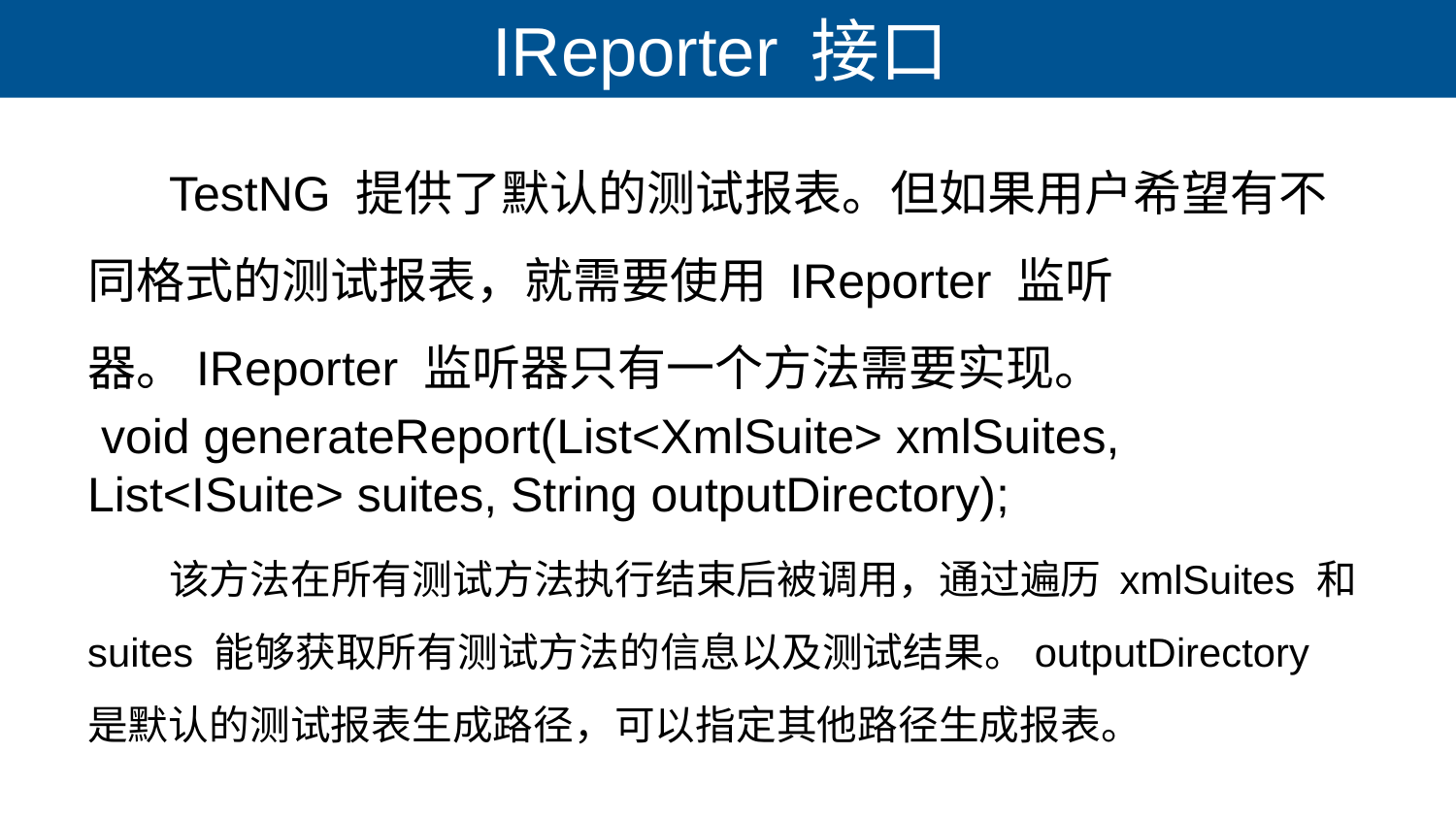

# IReporter 接口
      TestNG 提供了默认的测试报表。但如果用户希望有不同格式的测试报表，就需要使用 IReporter 监听器。IReporter 监听器只有一个方法需要实现。
 void generateReport(List<XmlSuite> xmlSuites, List<ISuite> suites, String outputDirectory);
        该方法在所有测试方法执行结束后被调用，通过遍历 xmlSuites 和 suites 能够获取所有测试方法的信息以及测试结果。outputDirectory 是默认的测试报表生成路径，可以指定其他路径生成报表。